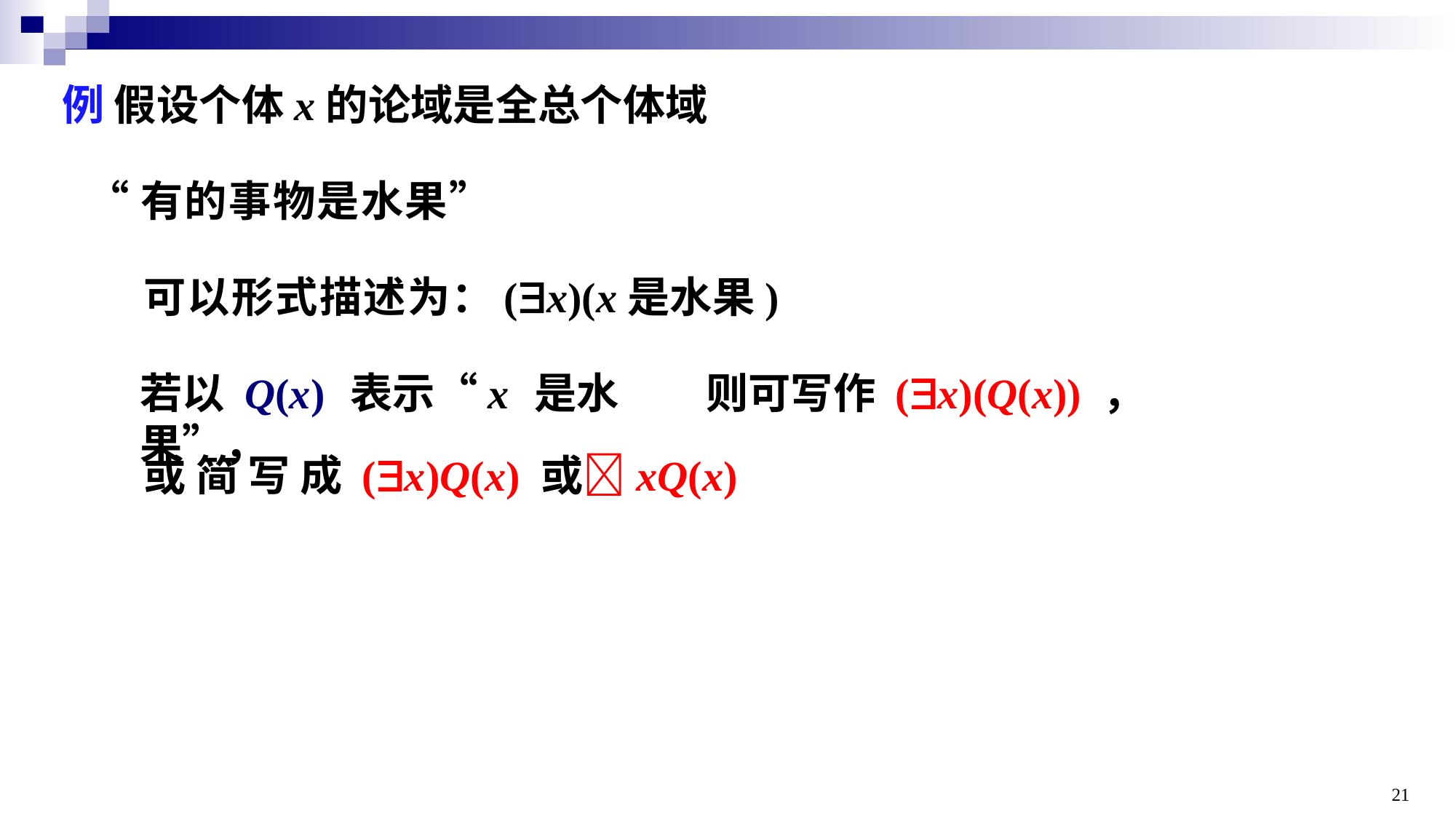

例 假设个体x的论域是全总个体域
“有的事物是水果”
可以形式描述为：(∃x)(x是水果)
若以 Q(x) 表示“x 是水果”，
则可写作 (∃x)(Q(x)) ，
或 简 写 成 (∃x)Q(x) 或∃xQ(x)
21